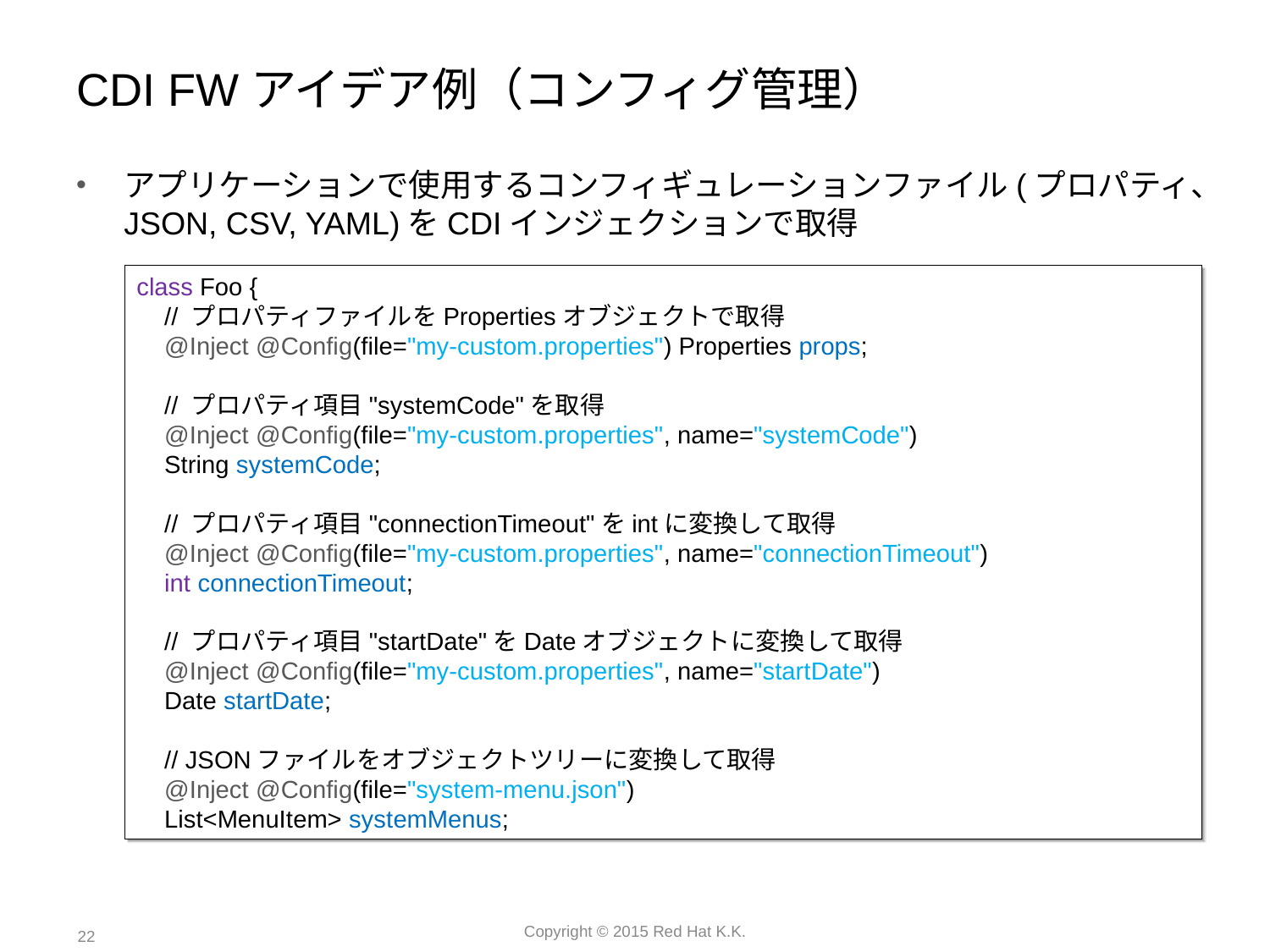

# CDI FWアイデア例（コンフィグ管理）
アプリケーションで使用するコンフィギュレーションファイル(プロパティ、JSON, CSV, YAML)をCDIインジェクションで取得
class Foo {
    // プロパティファイルをPropertiesオブジェクトで取得
    @Inject @Config(file="my-custom.properties") Properties props;

    // プロパティ項目"systemCode"を取得
    @Inject @Config(file="my-custom.properties", name="systemCode")
    String systemCode;

    // プロパティ項目"connectionTimeout"をintに変換して取得
    @Inject @Config(file="my-custom.properties", name="connectionTimeout")
    int connectionTimeout;

    // プロパティ項目"startDate"をDateオブジェクトに変換して取得
    @Inject @Config(file="my-custom.properties", name="startDate")
    Date startDate;

    // JSONファイルをオブジェクトツリーに変換して取得
    @Inject @Config(file="system-menu.json")
    List<MenuItem> systemMenus;
22
Copyright © 2015 Red Hat K.K.